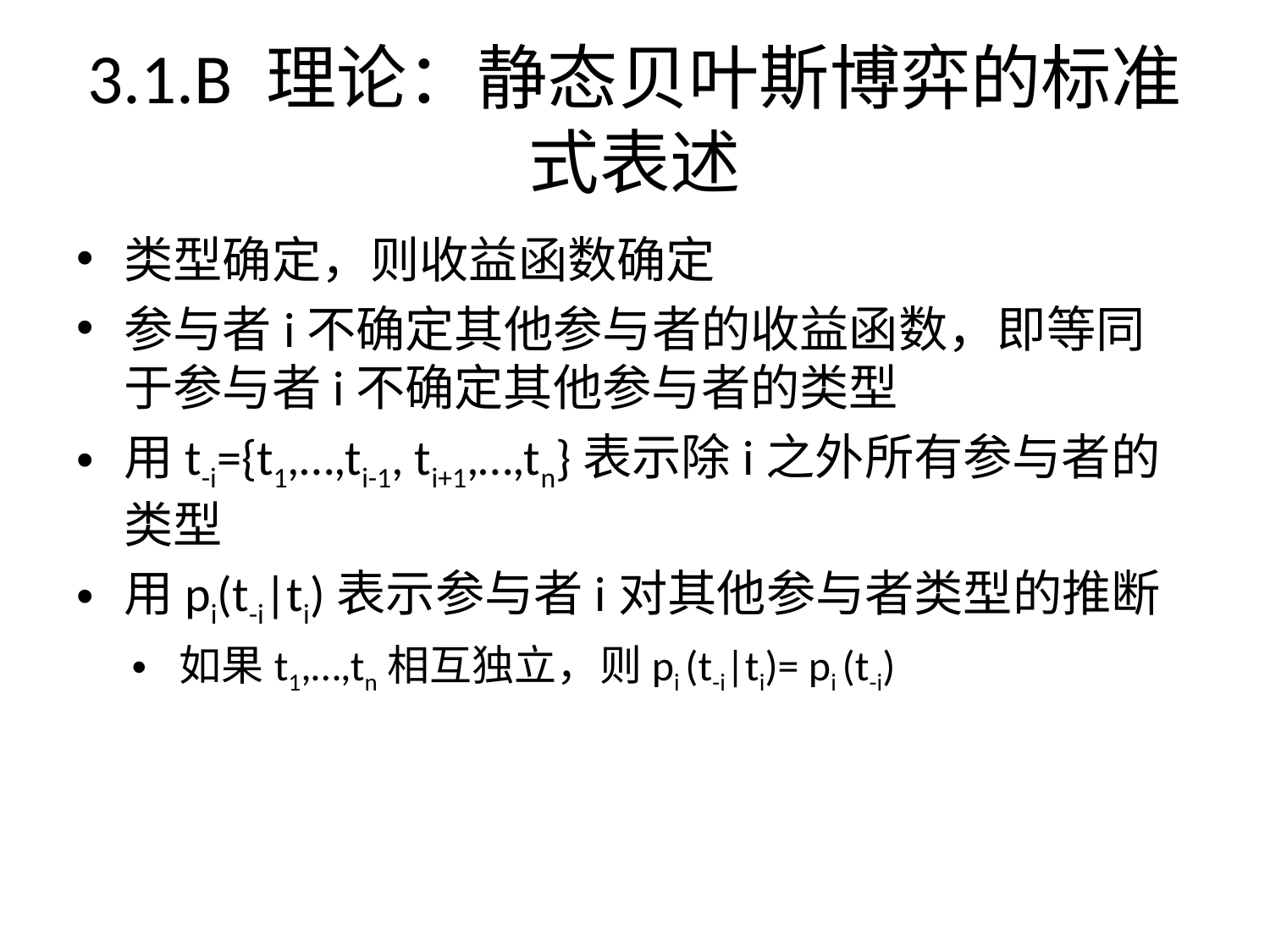

3.1.B 理论：静态贝叶斯博弈的标准式表述
类型确定，则收益函数确定
参与者i不确定其他参与者的收益函数，即等同于参与者i不确定其他参与者的类型
用t-i={t1,…,ti-1, ti+1,…,tn}表示除i之外所有参与者的类型
用pi(t-i|ti)表示参与者i对其他参与者类型的推断
如果t1,…,tn相互独立，则pi (t-i|ti)= pi (t-i)